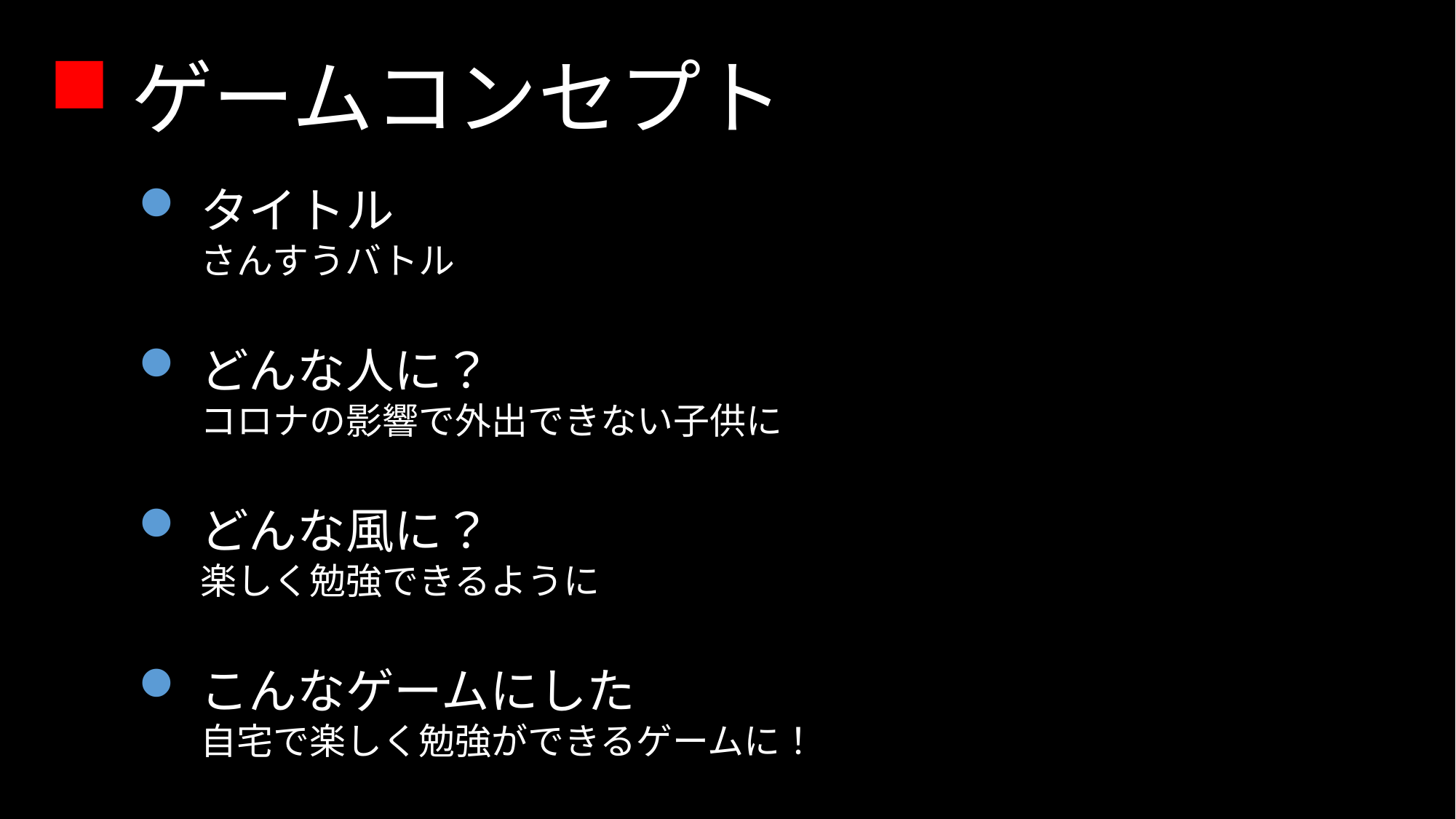

ゲームコンセプト
タイトル
さんすうバトル

どんな人に？
コロナの影響で外出できない子供に

どんな風に？
楽しく勉強できるように

こんなゲームにした
自宅で楽しく勉強ができるゲームに！